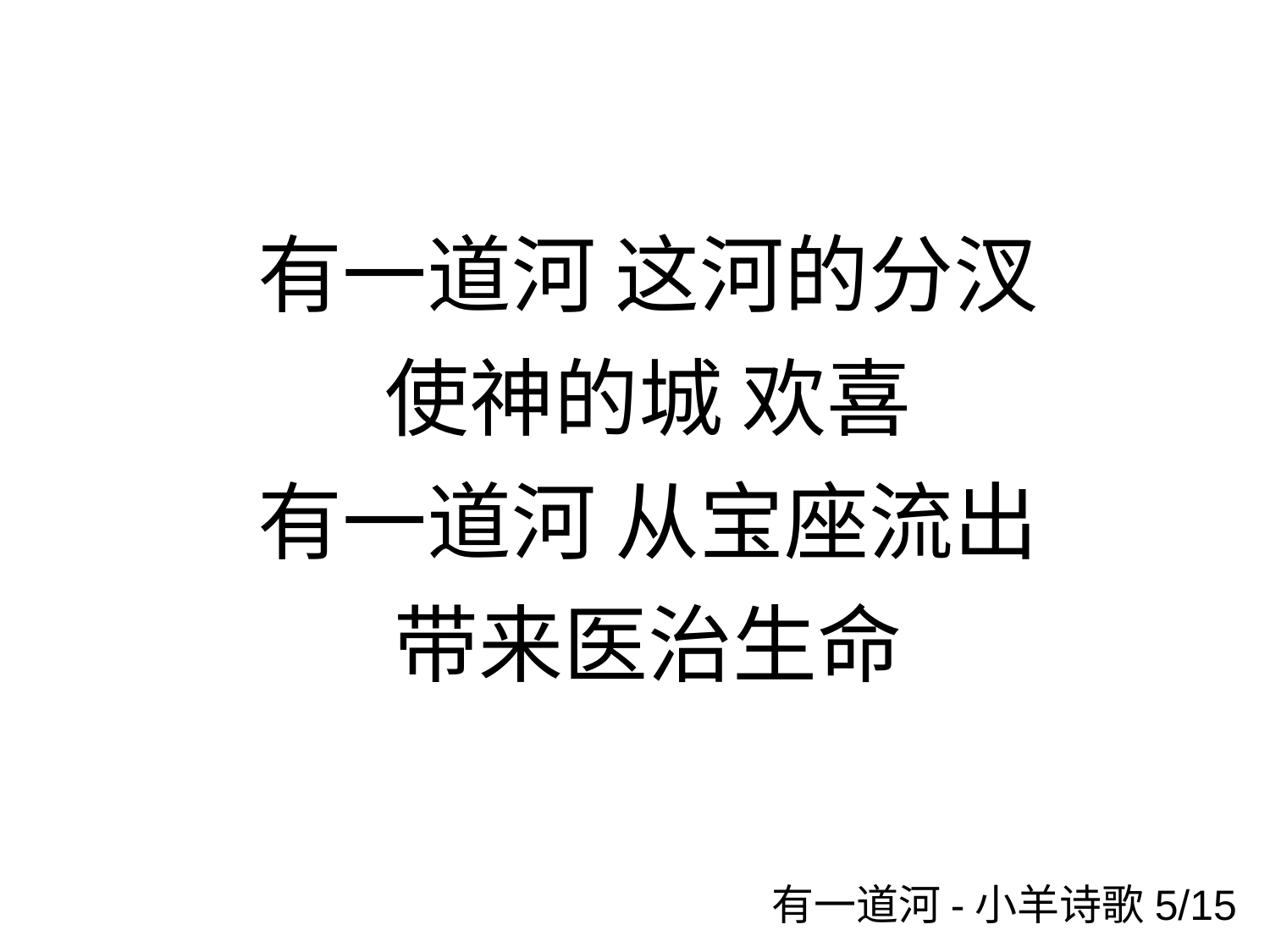

有一道河 这河的分汊
使神的城 欢喜
有一道河 从宝座流出
带来医治生命
有一道河-小羊诗歌5/15